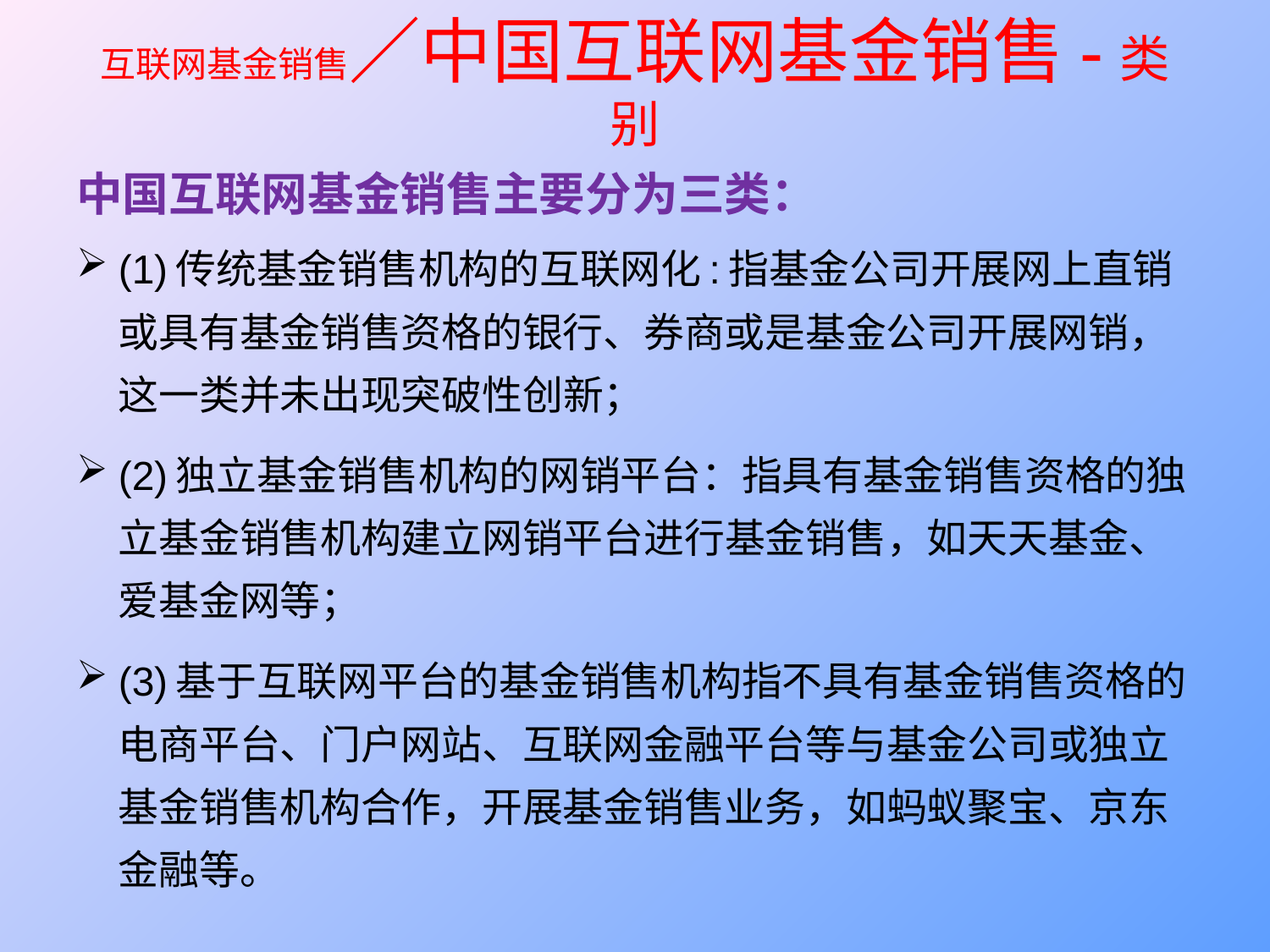

# 互联网基金销售／中国互联网基金销售-类别
中国互联网基金销售主要分为三类：
(1)传统基金销售机构的互联网化:指基金公司开展网上直销或具有基金销售资格的银行、券商或是基金公司开展网销，这一类并未出现突破性创新；
(2)独立基金销售机构的网销平台：指具有基金销售资格的独立基金销售机构建立网销平台进行基金销售，如天天基金、爱基金网等；
(3)基于互联网平台的基金销售机构指不具有基金销售资格的电商平台、门户网站、互联网金融平台等与基金公司或独立基金销售机构合作，开展基金销售业务，如蚂蚁聚宝、京东金融等。